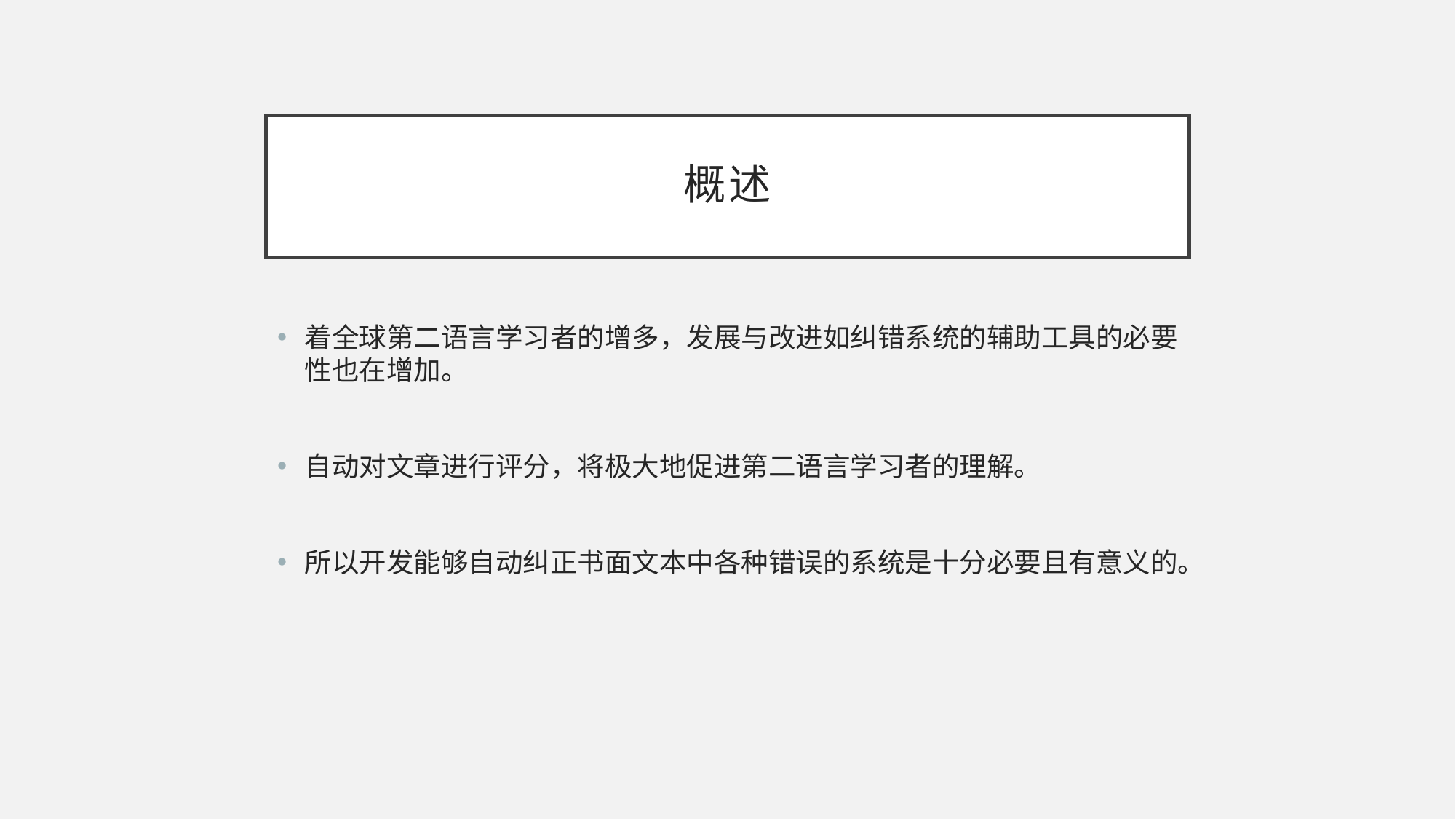

# 概述
着全球第二语言学习者的增多，发展与改进如纠错系统的辅助工具的必要性也在增加。

自动对文章进行评分，将极大地促进第二语言学习者的理解。

所以开发能够自动纠正书面文本中各种错误的系统是十分必要且有意义的。